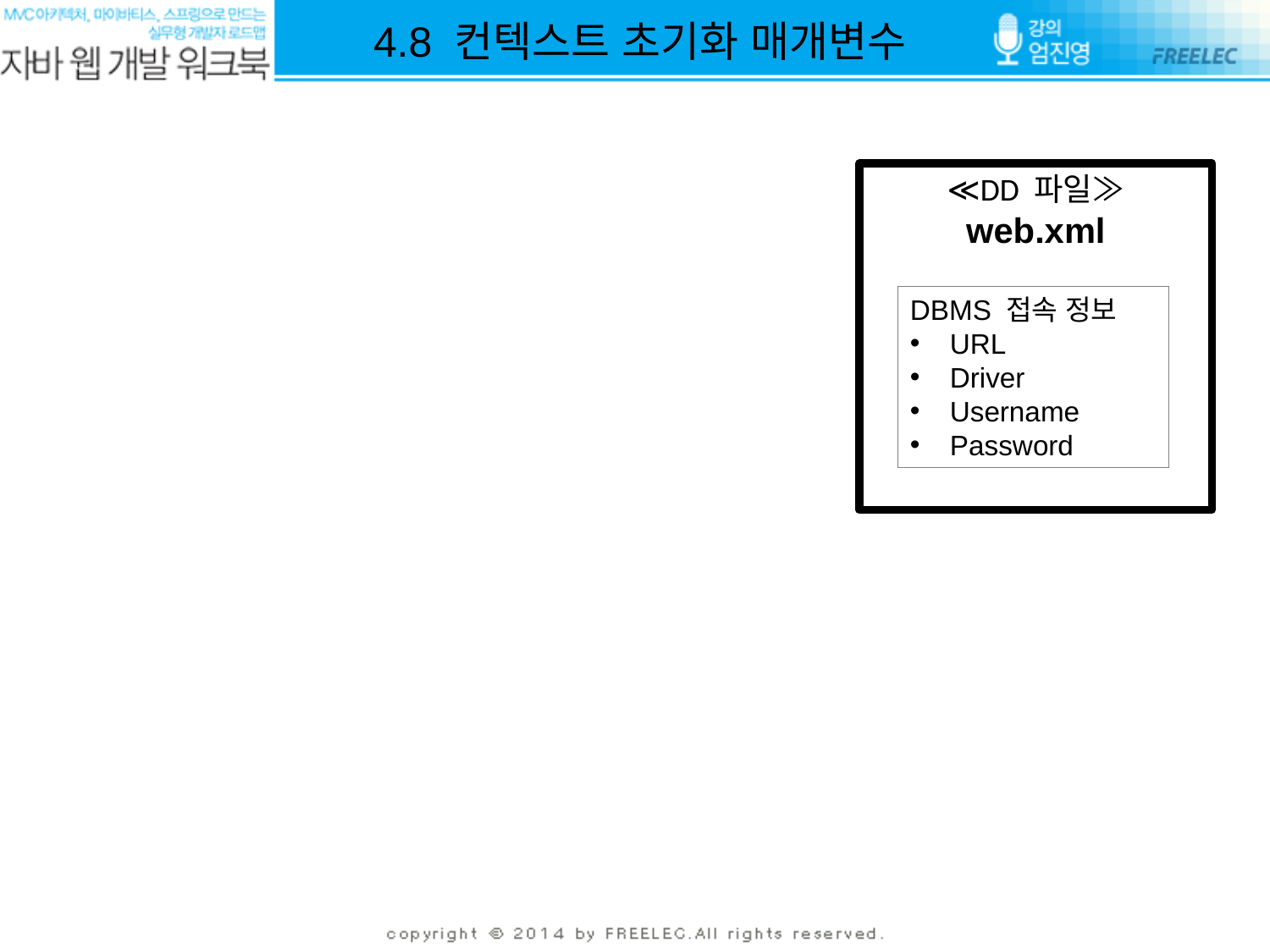

4.8 컨텍스트 초기화 매개변수
≪DD 파일≫
web.xml

DBMS 접속 정보
URL
Driver
Username
Password